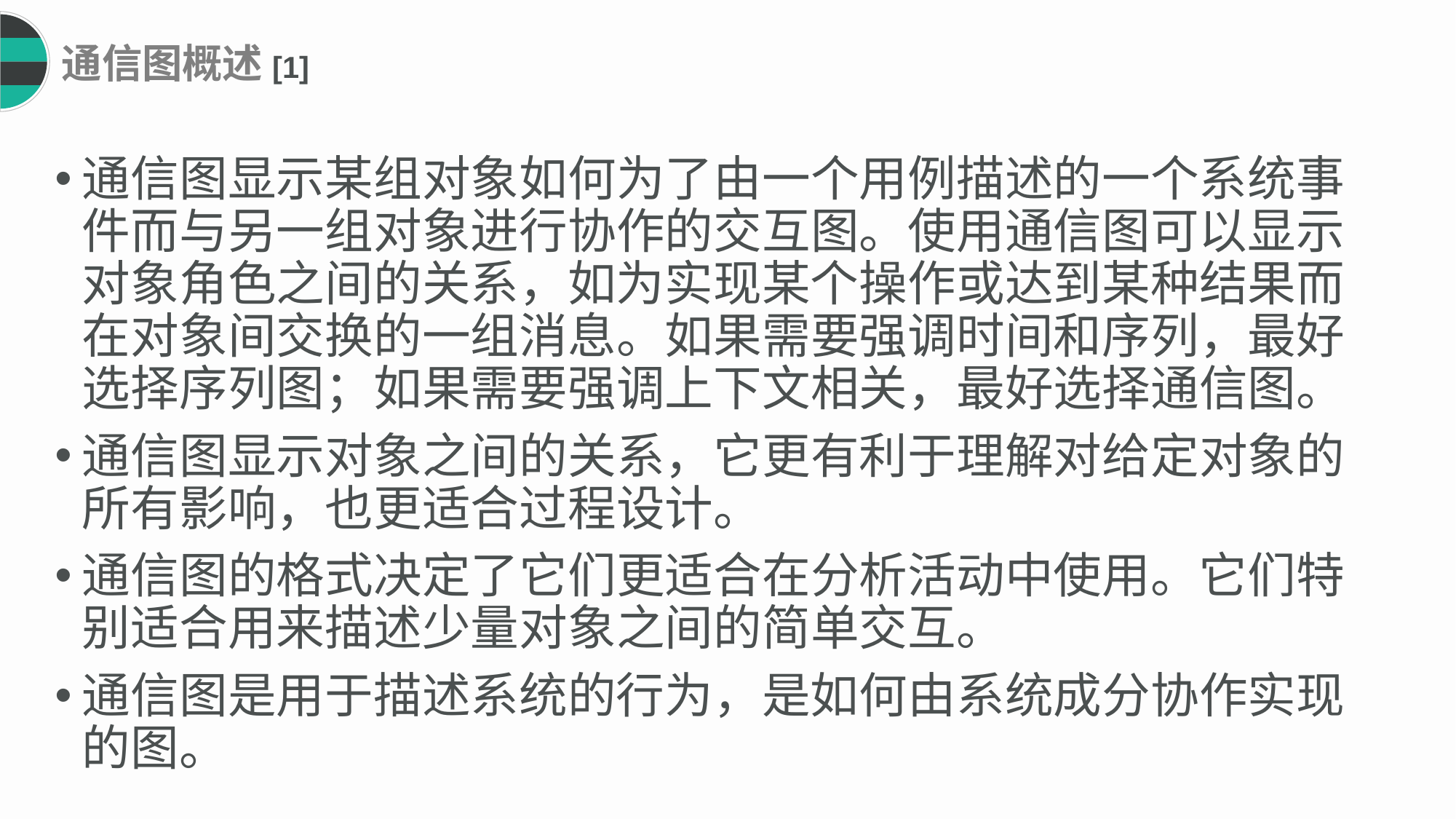

通信图概述[1]
通信图显示某组对象如何为了由一个用例描述的一个系统事件而与另一组对象进行协作的交互图。使用通信图可以显示对象角色之间的关系，如为实现某个操作或达到某种结果而在对象间交换的一组消息。如果需要强调时间和序列，最好选择序列图；如果需要强调上下文相关，最好选择通信图。
通信图显示对象之间的关系，它更有利于理解对给定对象的所有影响，也更适合过程设计。
通信图的格式决定了它们更适合在分析活动中使用。它们特别适合用来描述少量对象之间的简单交互。
通信图是用于描述系统的行为，是如何由系统成分协作实现的图。